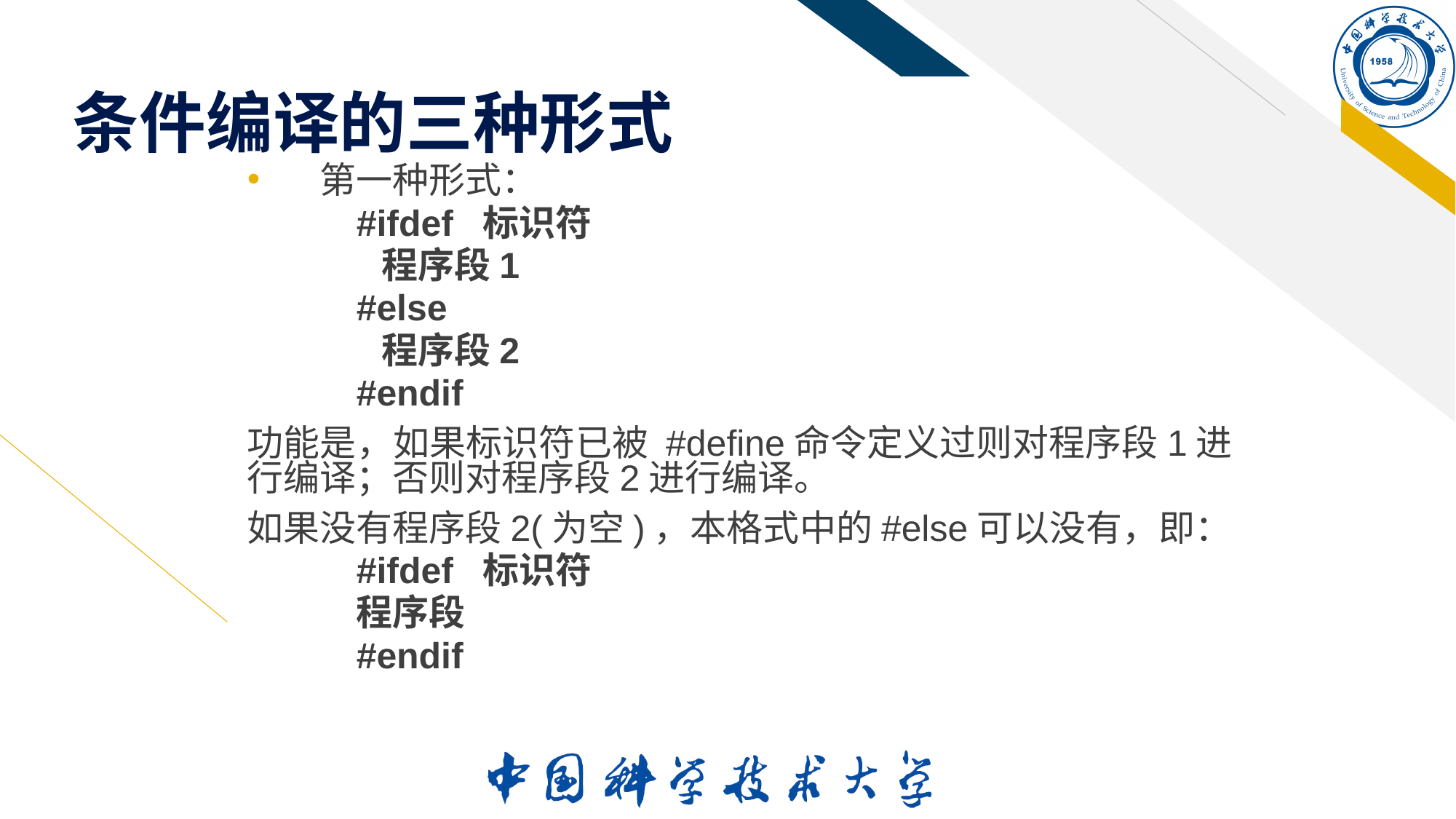

# 条件编译的三种形式
第一种形式：
#ifdef  标识符
  程序段1
#else
  程序段2
#endif
功能是，如果标识符已被 #define命令定义过则对程序段1进行编译；否则对程序段2进行编译。
如果没有程序段2(为空)，本格式中的#else可以没有，即：
#ifdef  标识符
程序段
#endif